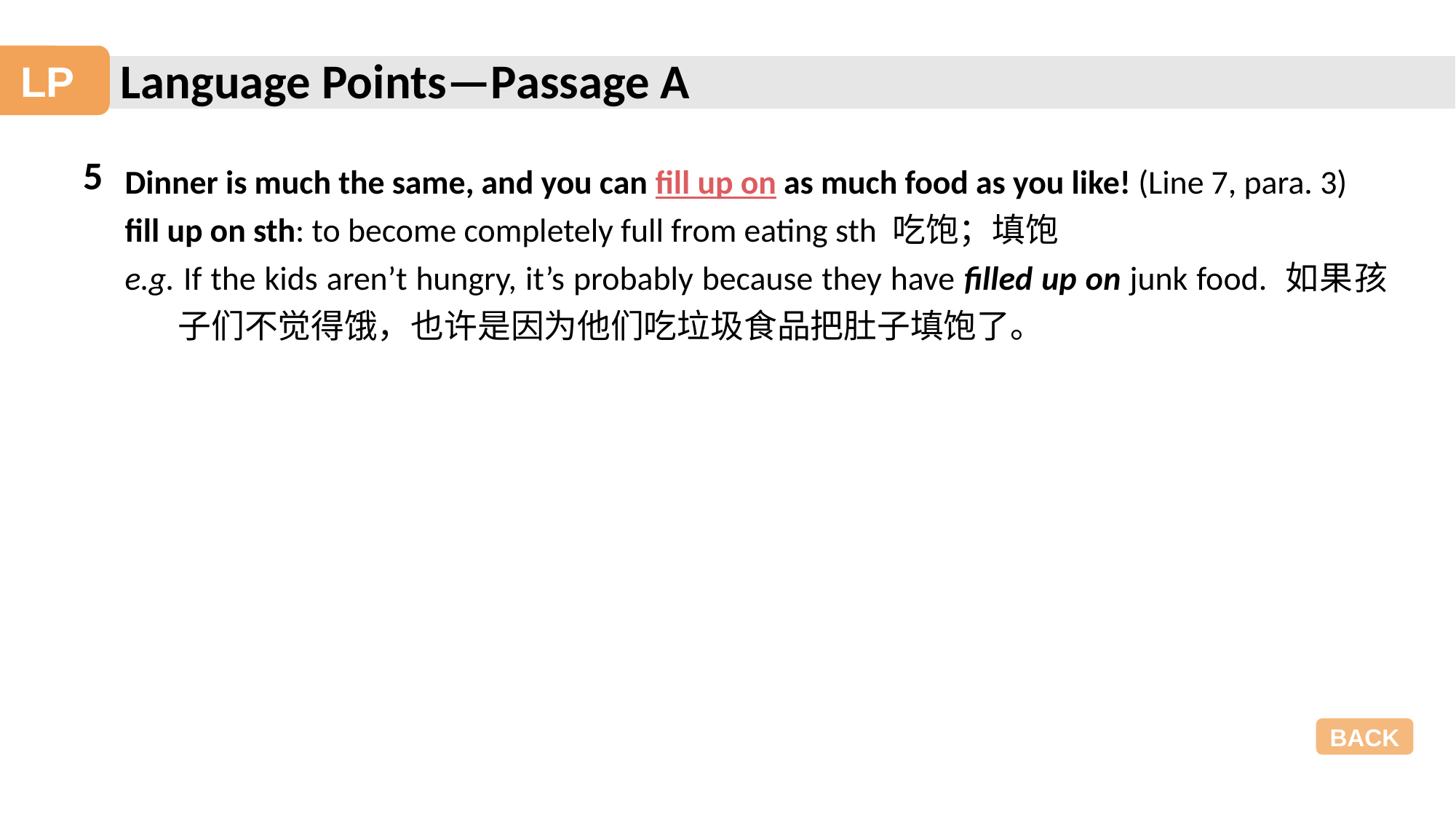

Language Points—Passage A
LP

5
Dinner is much the same, and you can fill up on as much food as you like! (Line 7, para. 3)
fill up on sth: to become completely full from eating sth 吃饱；填饱
e.g. If the kids aren’t hungry, it’s probably because they have filled up on junk food. 如果孩子们不觉得饿，也许是因为他们吃垃圾食品把肚子填饱了。
BACK